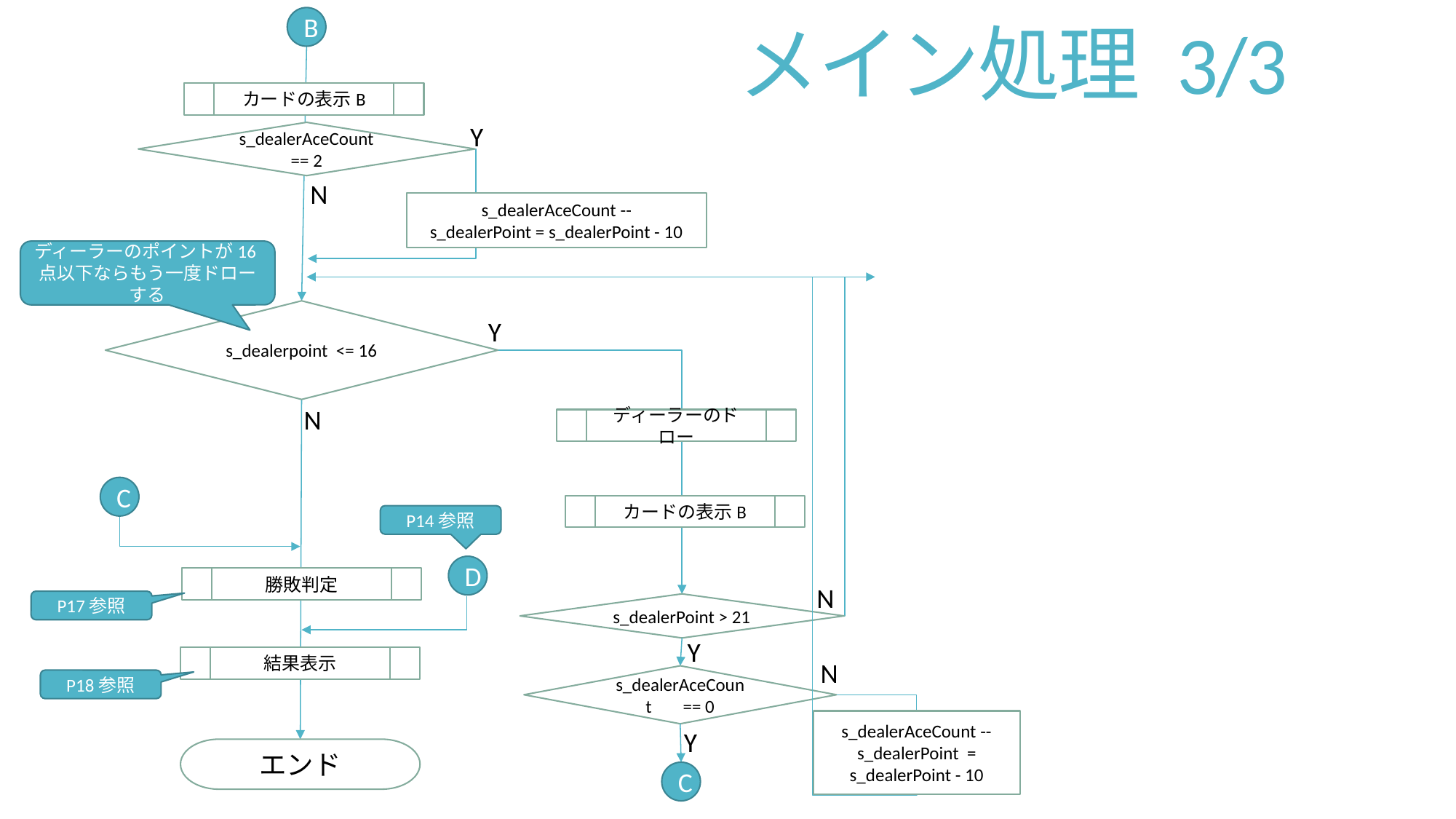

B
メイン処理 3/3
カードの表示B
Y
s_dealerAceCount == 2
N
s_dealerAceCount --
s_dealerPoint = s_dealerPoint - 10
ディーラーのポイントが16点以下ならもう一度ドローする
s_dealerpoint  <= 16
Y
N
ディーラーのドロー
C
カードの表示B
P14参照
D
勝敗判定
N
P17参照
s_dealerPoint > 21
Y
結果表示
N
s_dealerAceCount 　== 0
P18参照
s_dealerAceCount --
s_dealerPoint  = s_dealerPoint - 10
Y
N
エンド
C